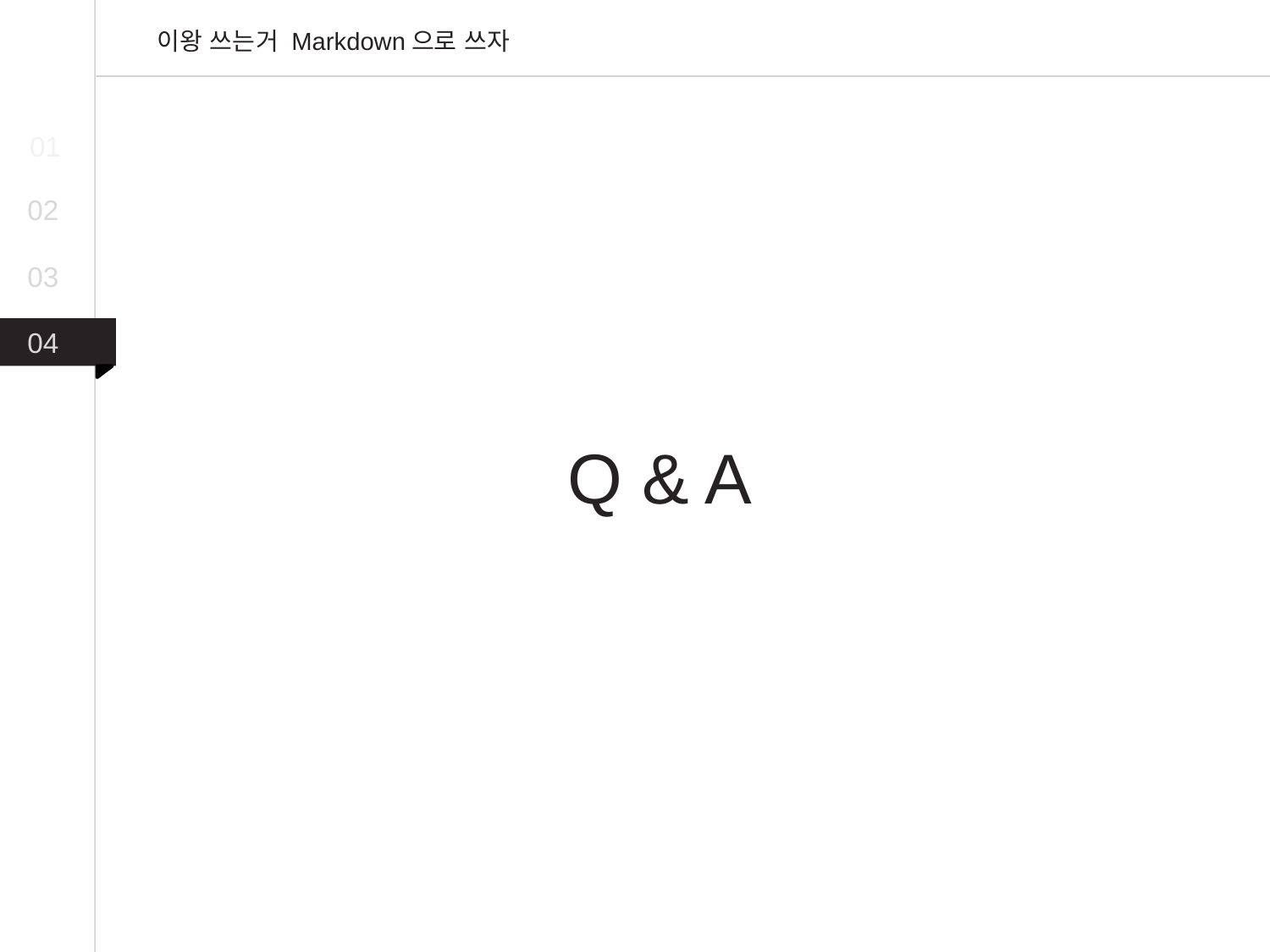

이왕 쓰는거 Markdown으로 쓰자
01
02
03

04

Q & A